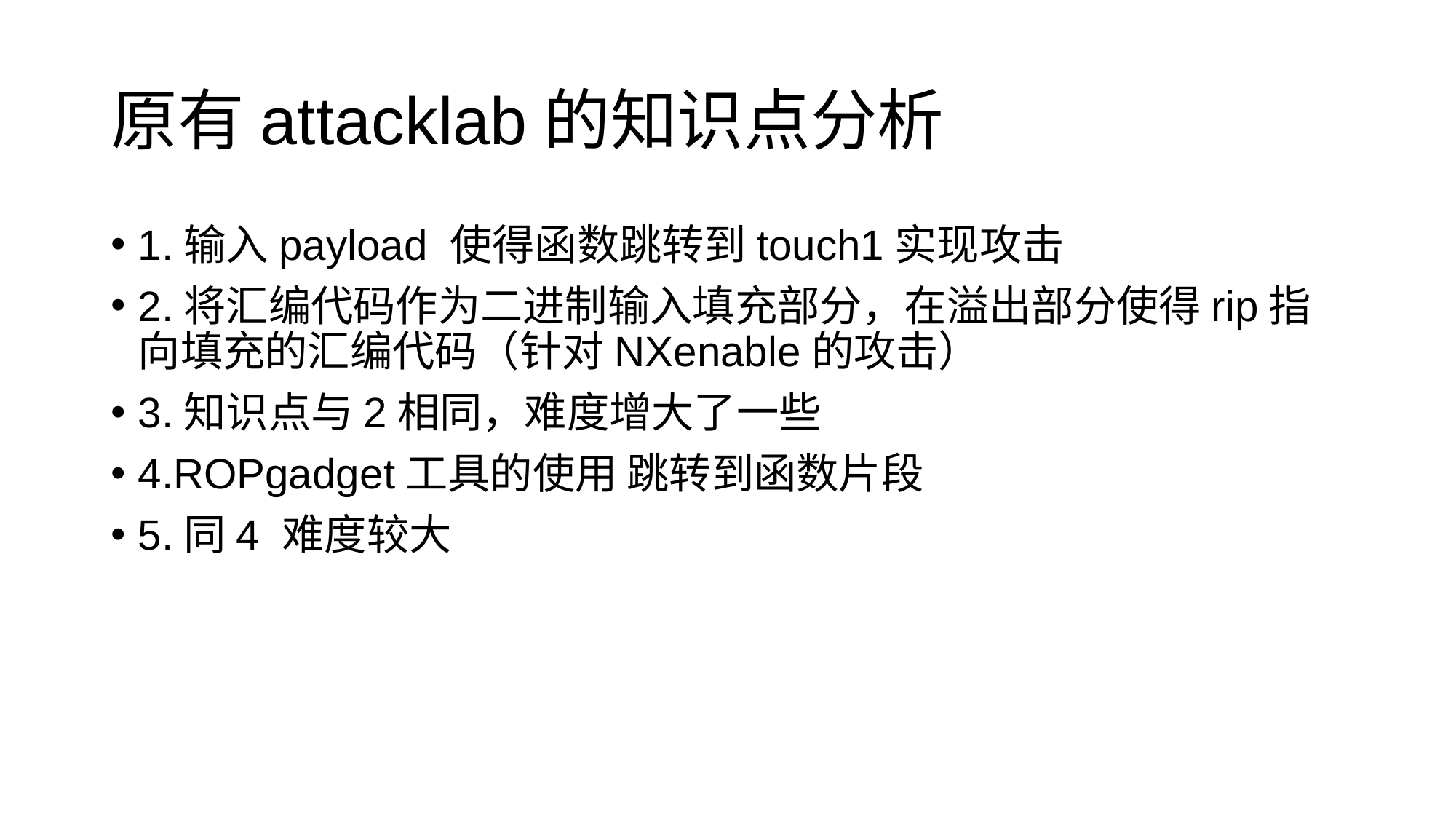

# 原有attacklab的知识点分析
1.输入payload 使得函数跳转到touch1实现攻击
2.将汇编代码作为二进制输入填充部分，在溢出部分使得rip指向填充的汇编代码（针对NXenable的攻击）
3.知识点与2相同，难度增大了一些
4.ROPgadget工具的使用 跳转到函数片段
5.同4 难度较大